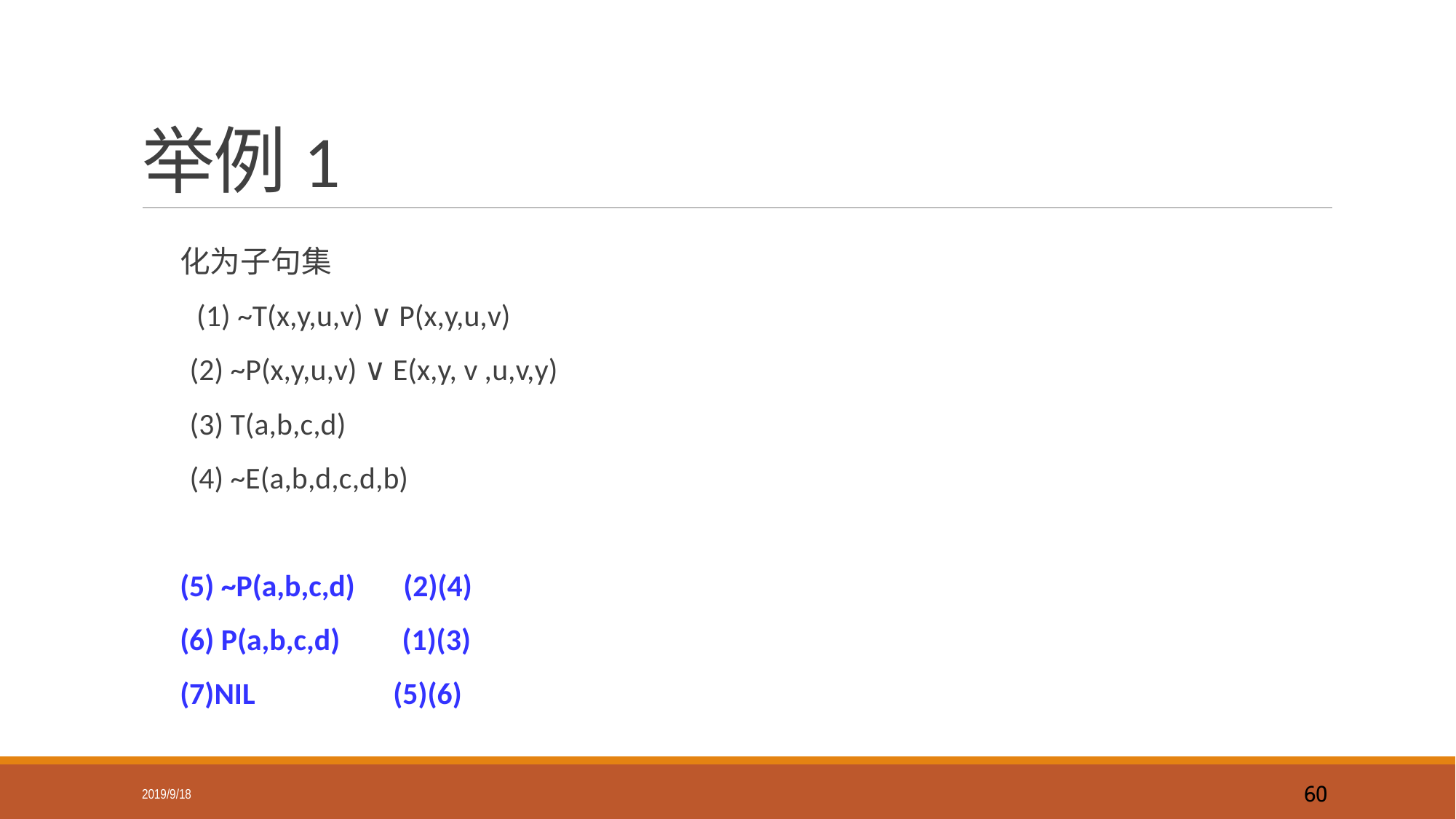

# 举例1
化为子句集
    (1) ~T(x,y,u,v) ∨ P(x,y,u,v)
   (2) ~P(x,y,u,v) ∨ E(x,y, v ,u,v,y)
   (3) T(a,b,c,d)
   (4) ~E(a,b,d,c,d,b)

(5) ~P(a,b,c,d)       (2)(4)
(6) P(a,b,c,d)         (1)(3)
(7)NIL                    (5)(6)
2019/9/18
60